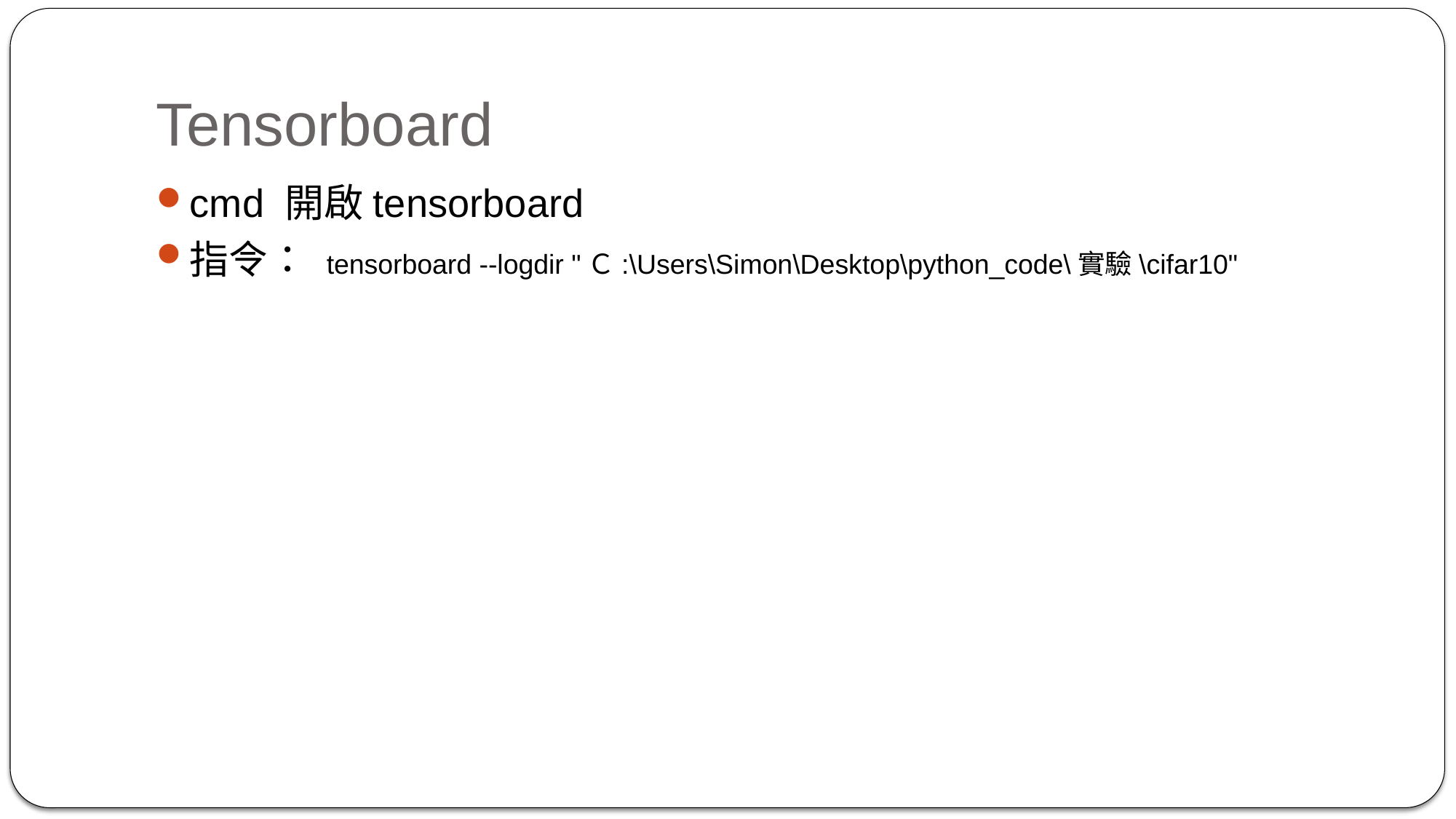

# Tensorboard
cmd 開啟tensorboard
指令： tensorboard --logdir "Ｃ:\Users\Simon\Desktop\python_code\實驗\cifar10"